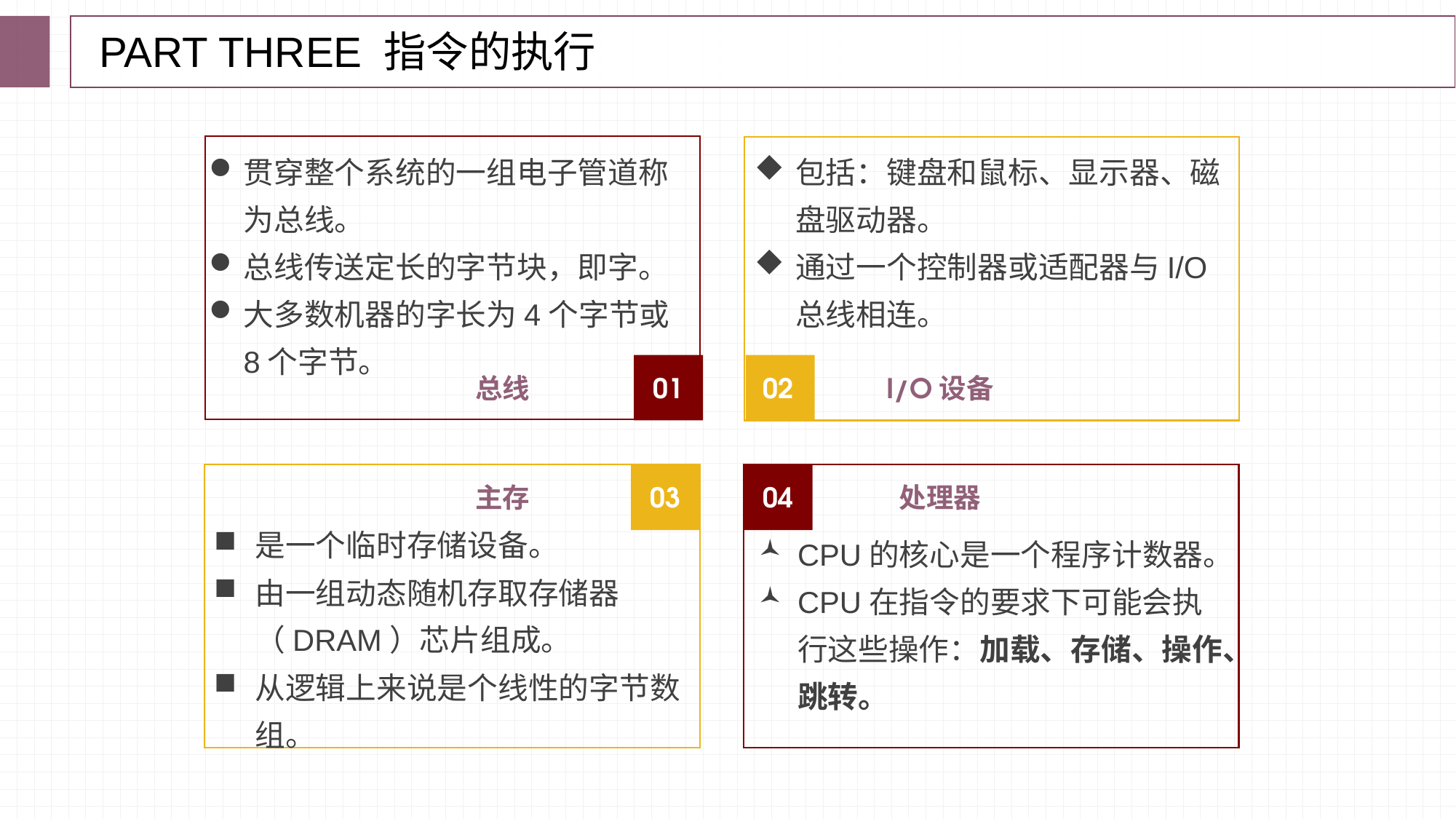

PART THREE 指令的执行

贯穿整个系统的一组电子管道称为总线。
总线传送定长的字节块，即字。
大多数机器的字长为4个字节或8个字节。
包括：键盘和鼠标、显示器、磁盘驱动器。
通过一个控制器或适配器与I/O总线相连。

01

02
总线
I/O设备

03

04
主存
处理器
是一个临时存储设备。
由一组动态随机存取存储器（DRAM）芯片组成。
从逻辑上来说是个线性的字节数组。
CPU的核心是一个程序计数器。
CPU在指令的要求下可能会执行这些操作：加载、存储、操作、跳转。